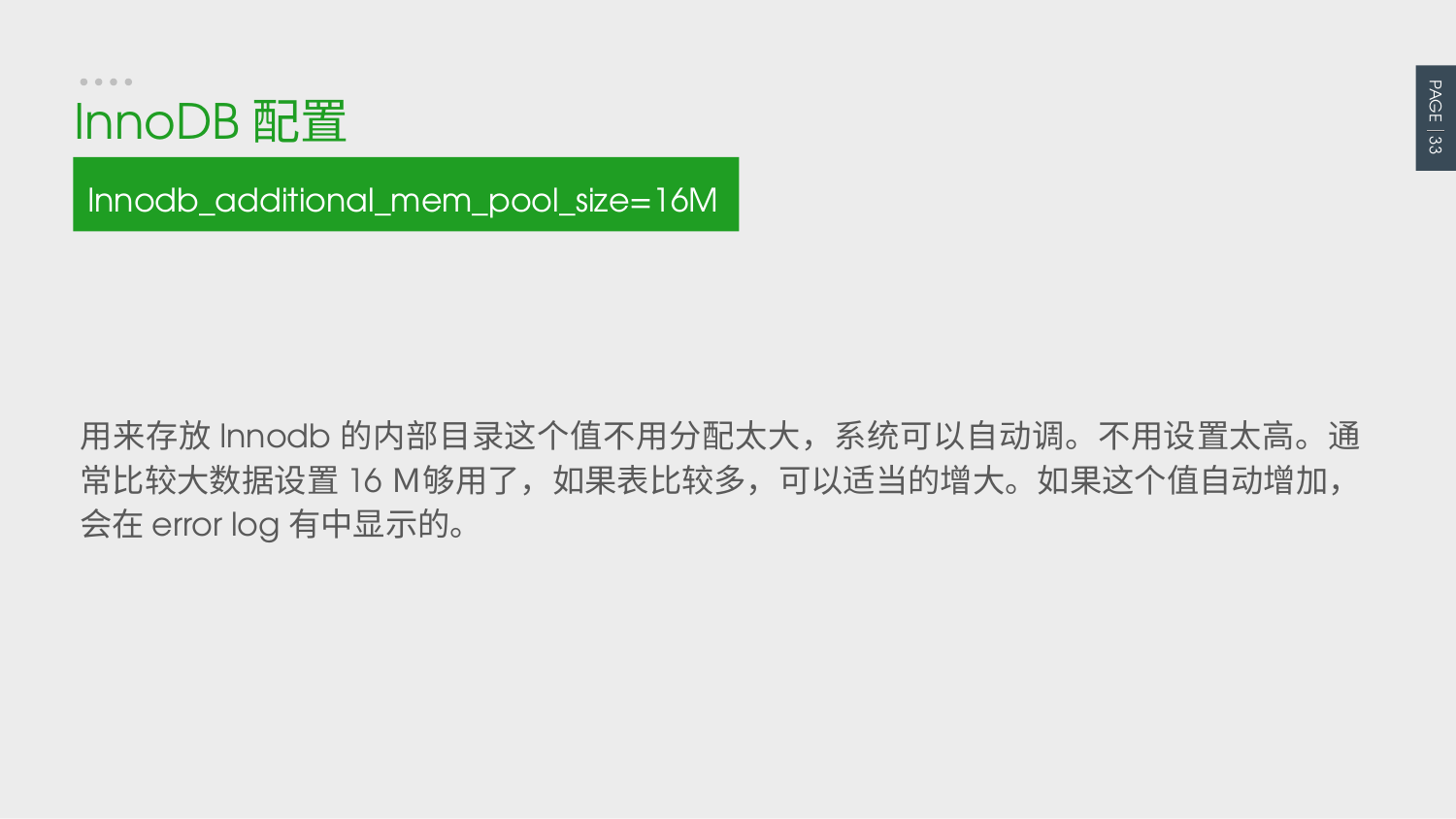

PAGE   33
InnoDB配置

Innodb_additional_mem_pool_size=16M
用来存放Innodb的内部目录这个值不用分配太大，系统可以自动调。不用设置太高。通常比较大数据设置16Ｍ够用了，如果表比较多，可以适当的增大。如果这个值自动增加，会在error log有中显示的。